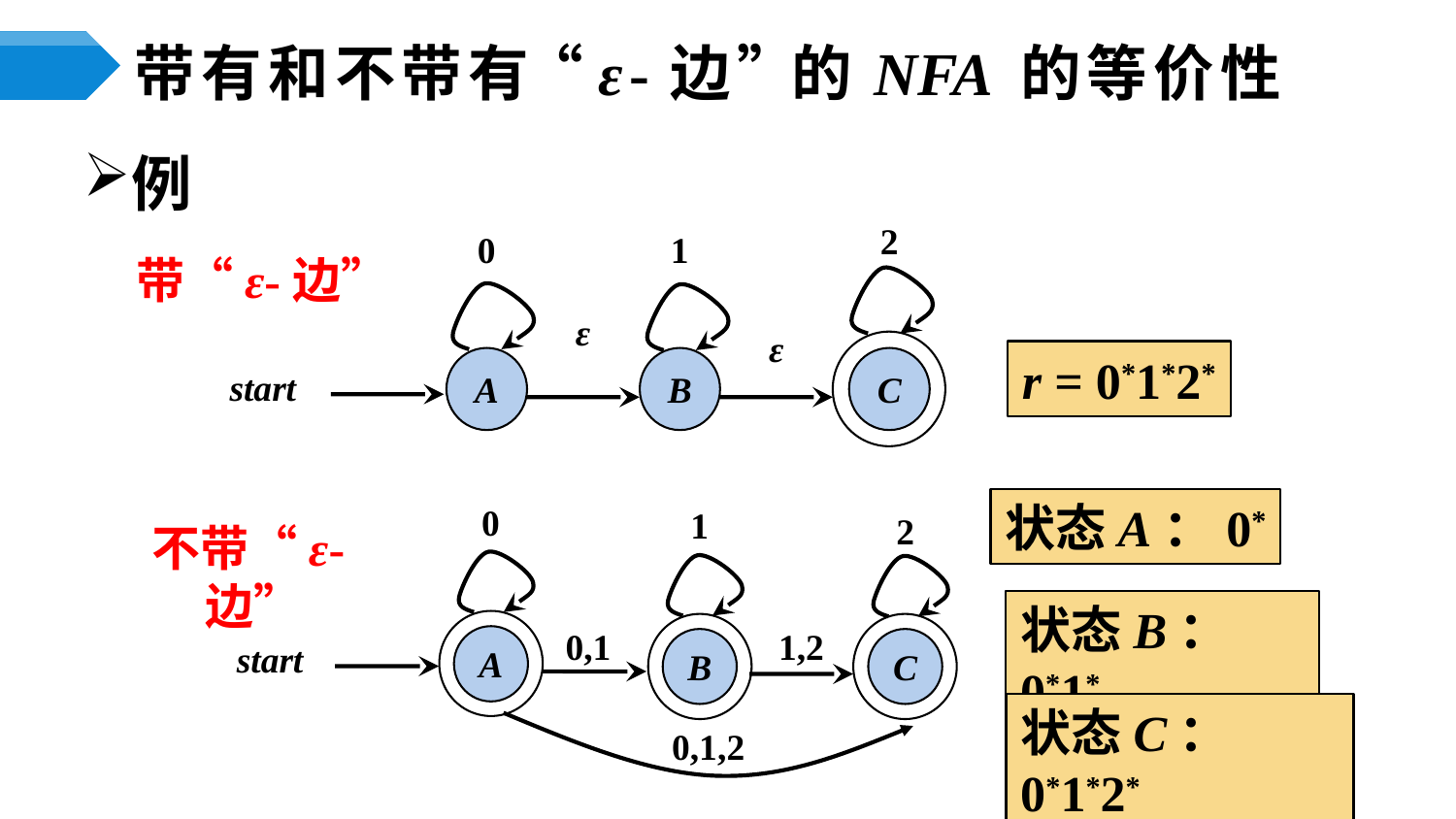

# 带有和不带有“ε-边”的 NFA 的等价性
例
2
1
0

ε
ε

A
B
C
start

带“ε-边”
r = 0*1*2*
状态A：0*
0
1
2

0,1
1,2
A
start
B
C

0,1,2
不带“ε-边”
状态B：0*1*
状态C：0*1*2*